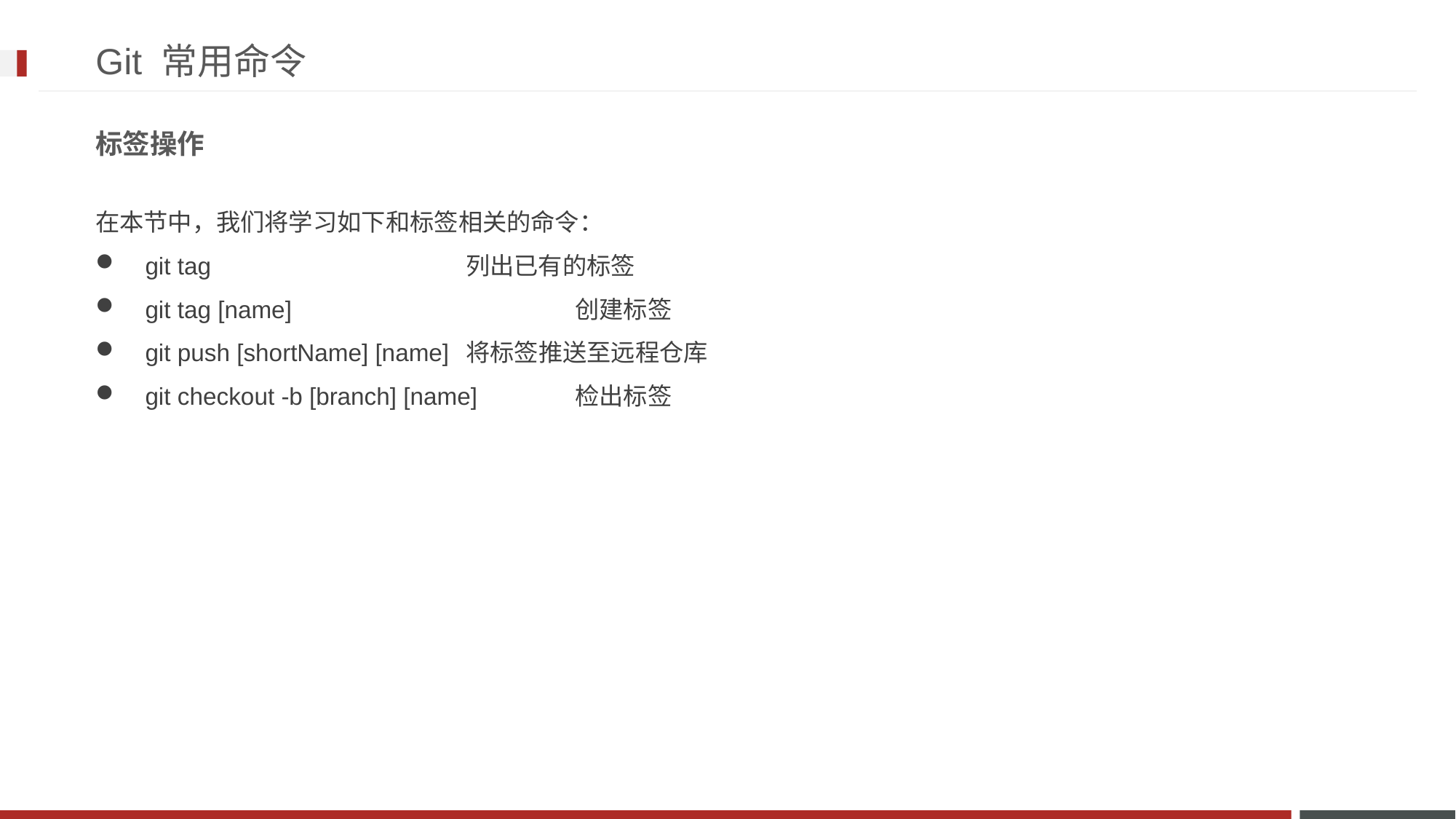

# Git 常用命令
标签操作
在本节中，我们将学习如下和标签相关的命令：
 git tag			列出已有的标签
 git tag [name]			创建标签
 git push [shortName] [name]	将标签推送至远程仓库
 git checkout -b [branch] [name]	检出标签